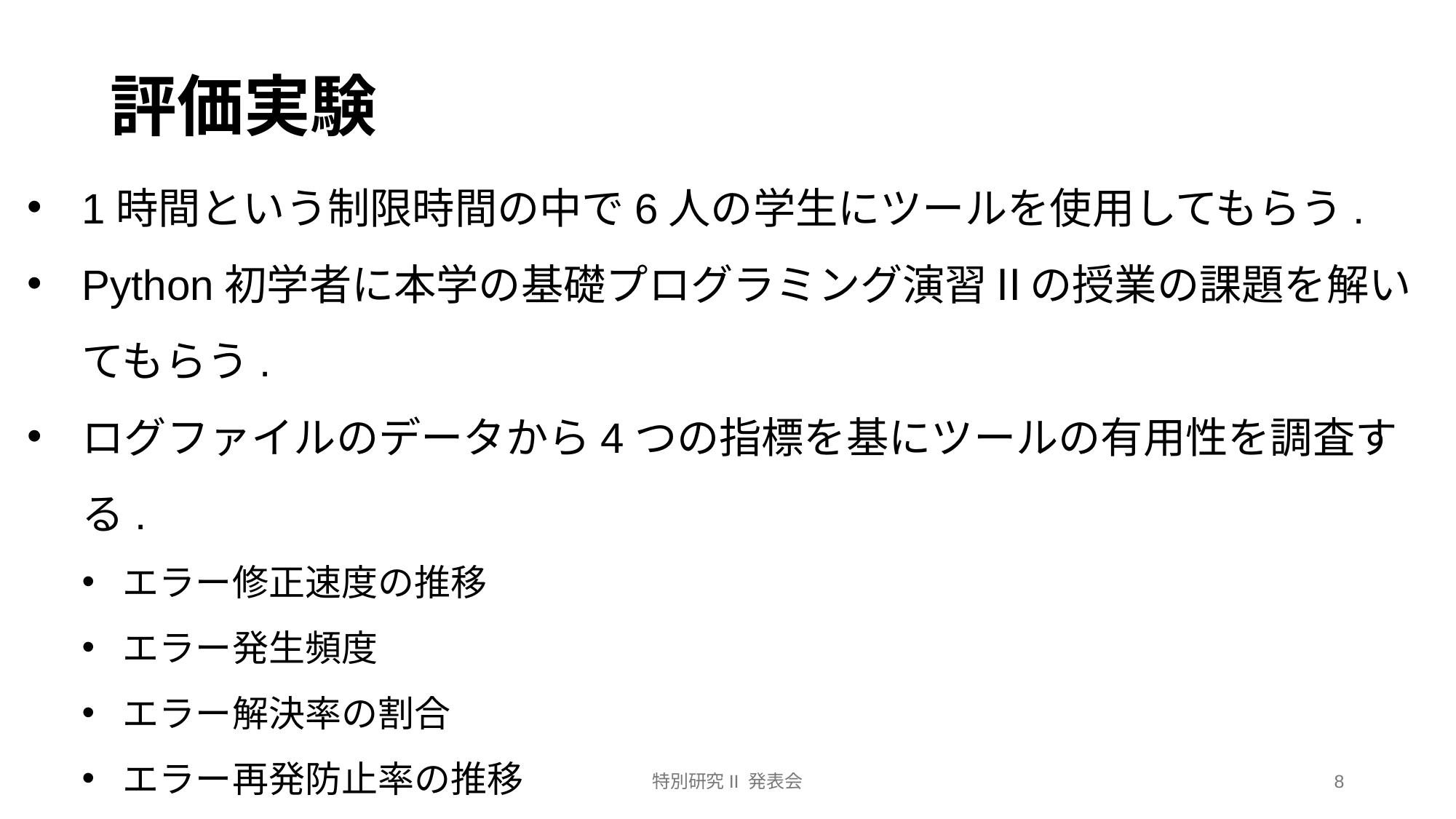

評価実験
1時間という制限時間の中で6人の学生にツールを使用してもらう.
Python初学者に本学の基礎プログラミング演習Ⅱの授業の課題を解いてもらう.
ログファイルのデータから4つの指標を基にツールの有用性を調査する.
エラー修正速度の推移
エラー発生頻度
エラー解決率の割合
エラー再発防止率の推移
特別研究II 発表会
8